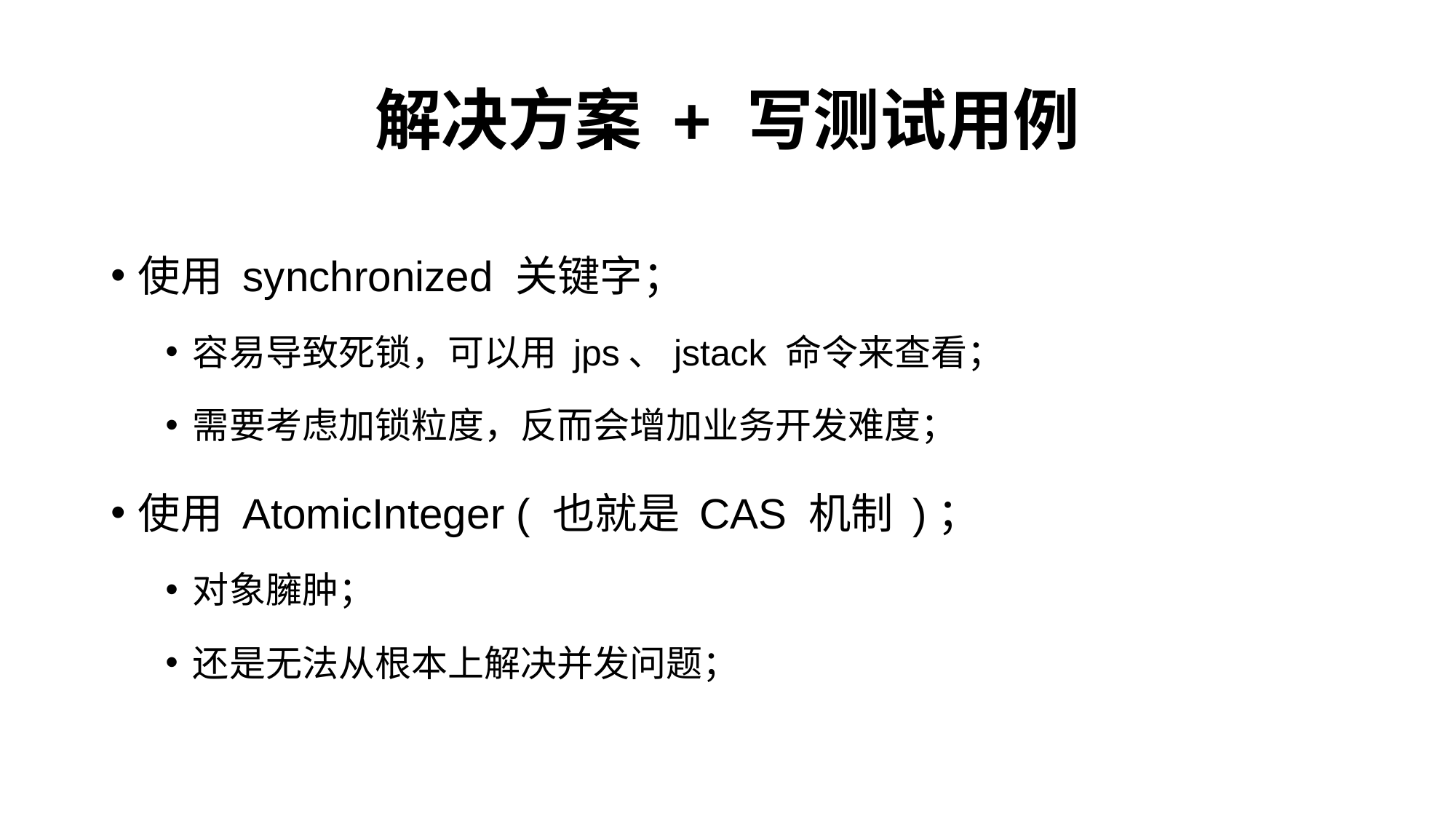

# 解决方案 + 写测试用例
使用 synchronized 关键字；
容易导致死锁，可以用 jps、jstack 命令来查看；
需要考虑加锁粒度，反而会增加业务开发难度；
使用 AtomicInteger ( 也就是 CAS 机制 )；
对象臃肿；
还是无法从根本上解决并发问题；